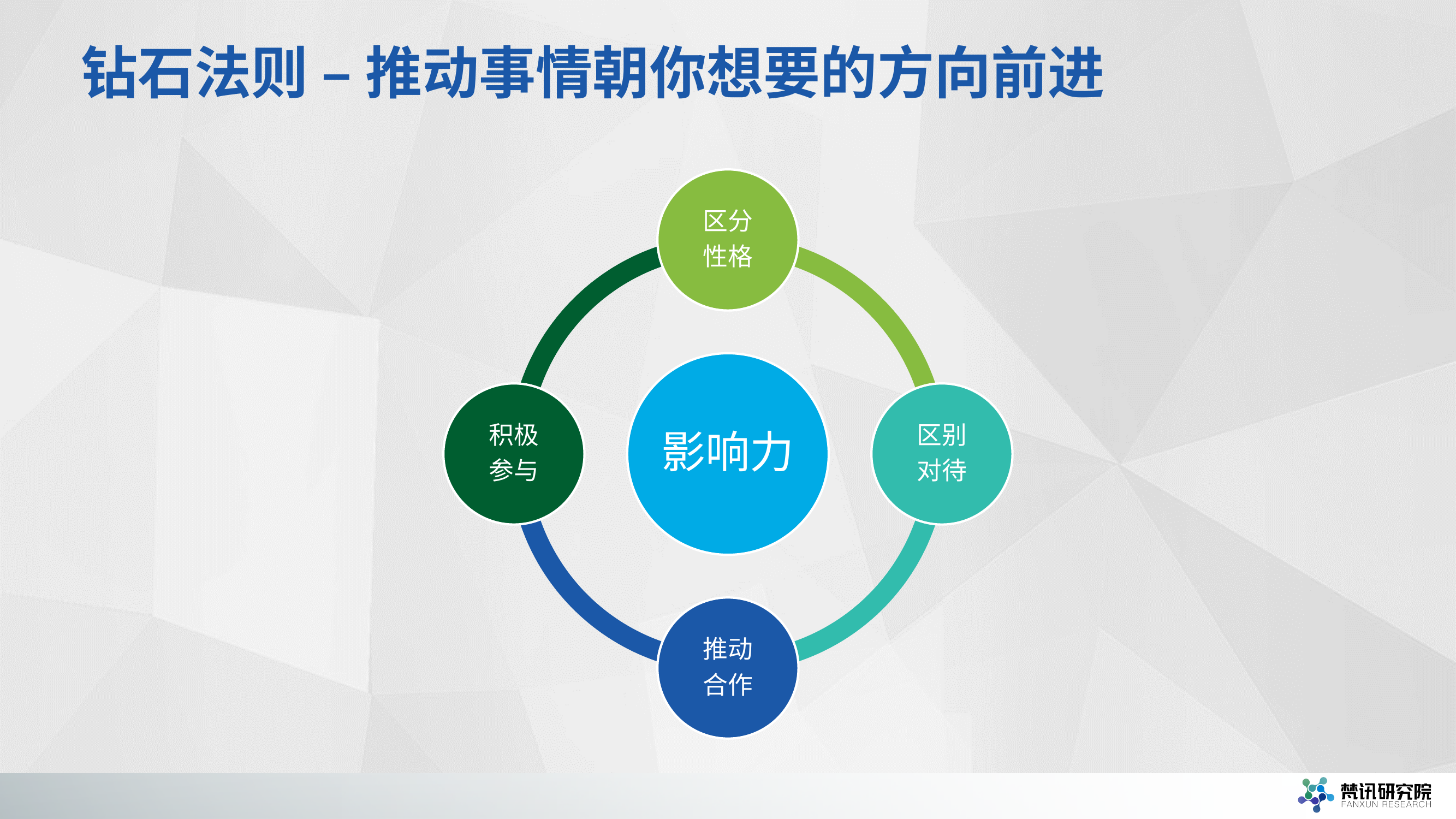

# 钻石法则 – 推动事情朝你想要的方向前进
影响力
区分
性格
区别
对待
推动
合作
积极
参与